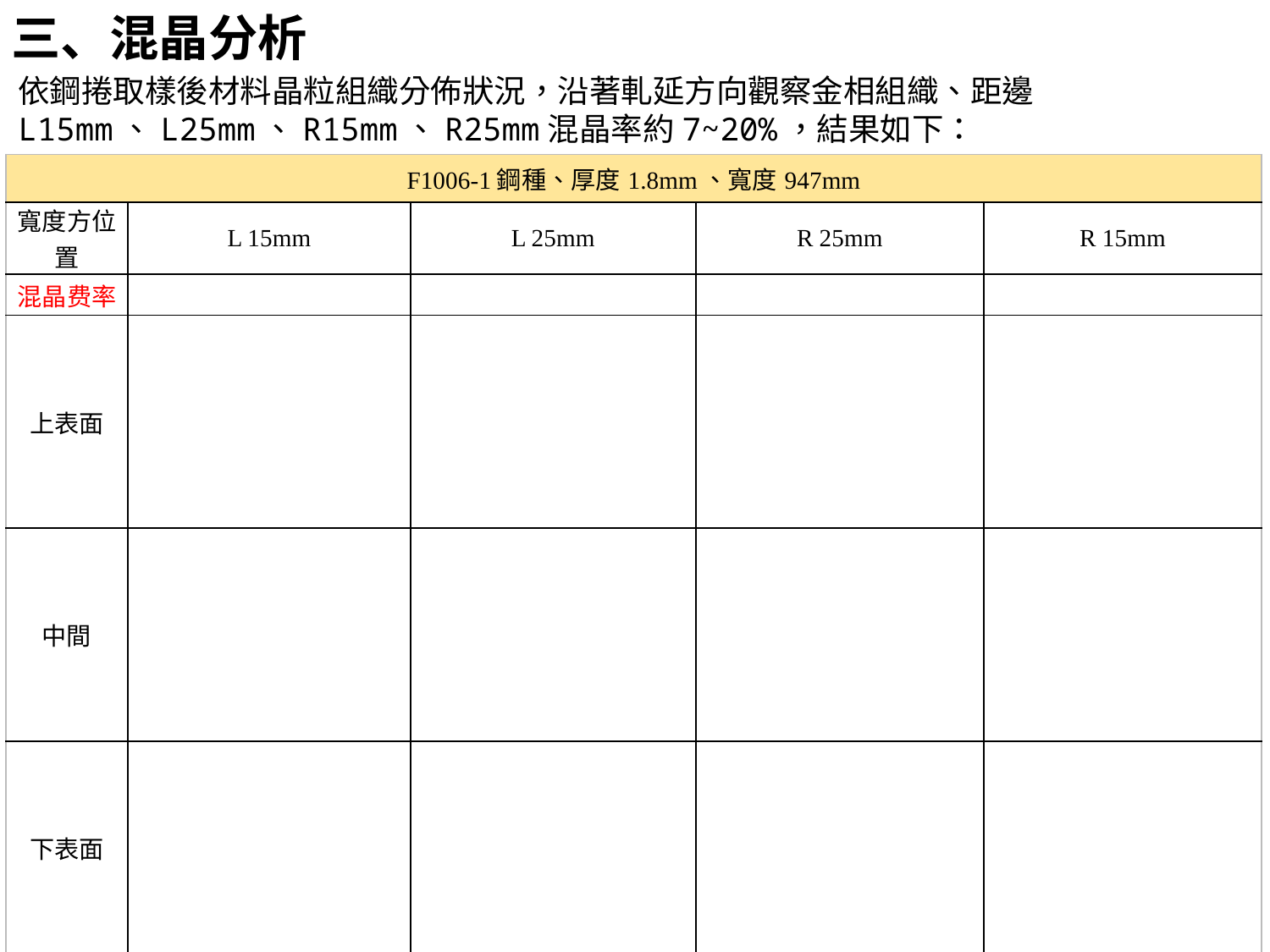

三、混晶分析
依鋼捲取樣後材料晶粒組織分佈狀況，沿著軋延方向觀察金相組織、距邊L15mm、L25mm、R15mm、R25mm混晶率約7~20%，結果如下：
| F1006-1鋼種、厚度1.8mm、寬度947mm |  |  |  |  |
| --- | --- | --- | --- | --- |
| 寬度方位置 | L 15mm | L 25mm | R 25mm | R 15mm |
| 混晶费率 |  |  |  |  |
| 上表面 |  |  |  |  |
| 中間 |  |  |  |  |
| 下表面 |  |  |  |  |